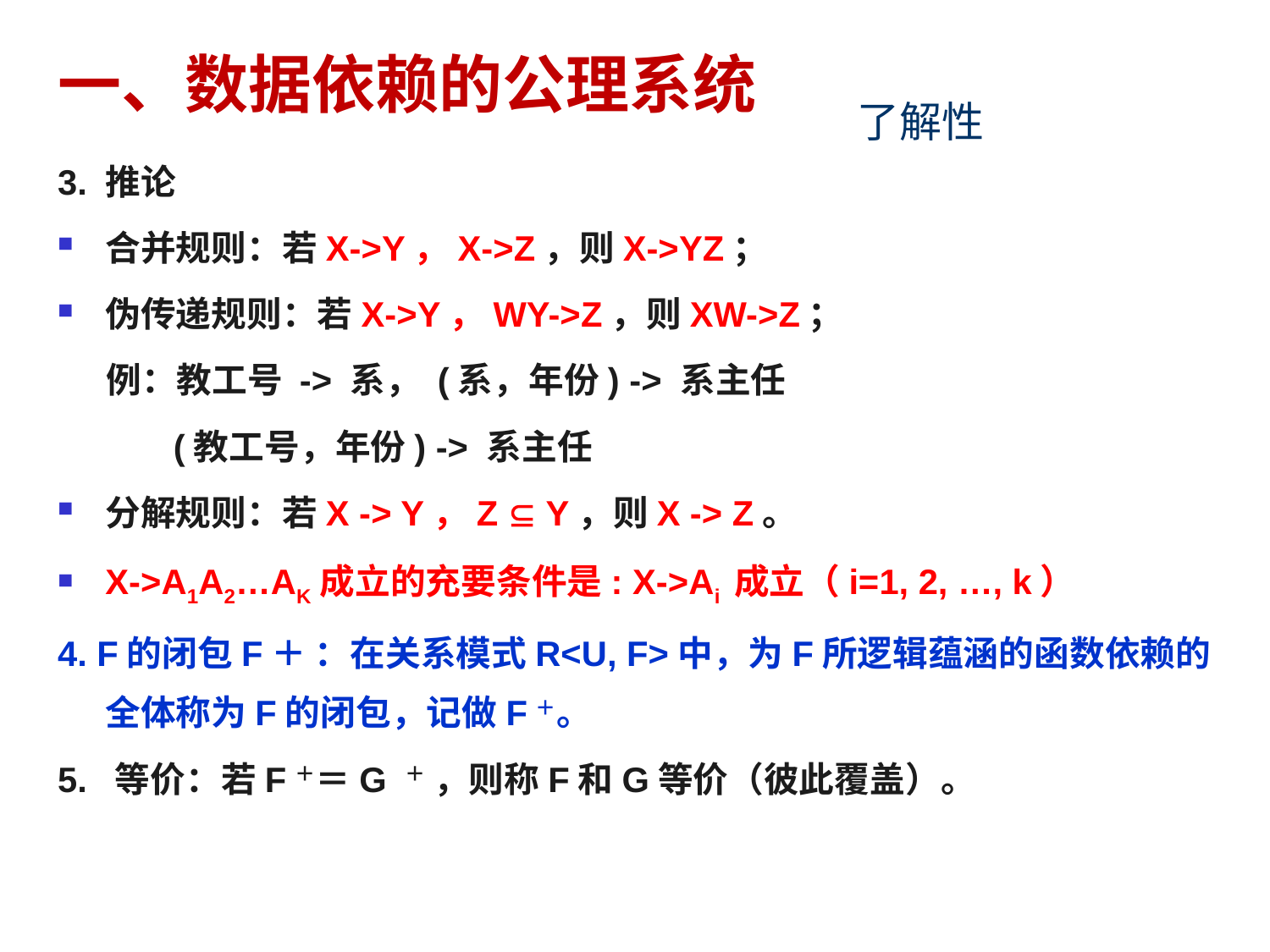

# 一、数据依赖的公理系统
了解性
3. 推论
合并规则：若X->Y，X->Z，则X->YZ；
伪传递规则：若X->Y，WY->Z，则XW->Z；
     例：教工号 -> 系， (系，年份) -> 系主任
	       (教工号，年份) -> 系主任
分解规则：若X -> Y，Z ⊆ Y，则X -> Z。
X->A1A2…AK成立的充要条件是: X->Ai 成立（i=1, 2, …, k）
4. F的闭包F＋ ：在关系模式R<U, F>中，为F所逻辑蕴涵的函数依赖的全体称为F的闭包，记做F＋。
5.  等价：若F＋＝G ＋ ，则称F和G等价（彼此覆盖）。